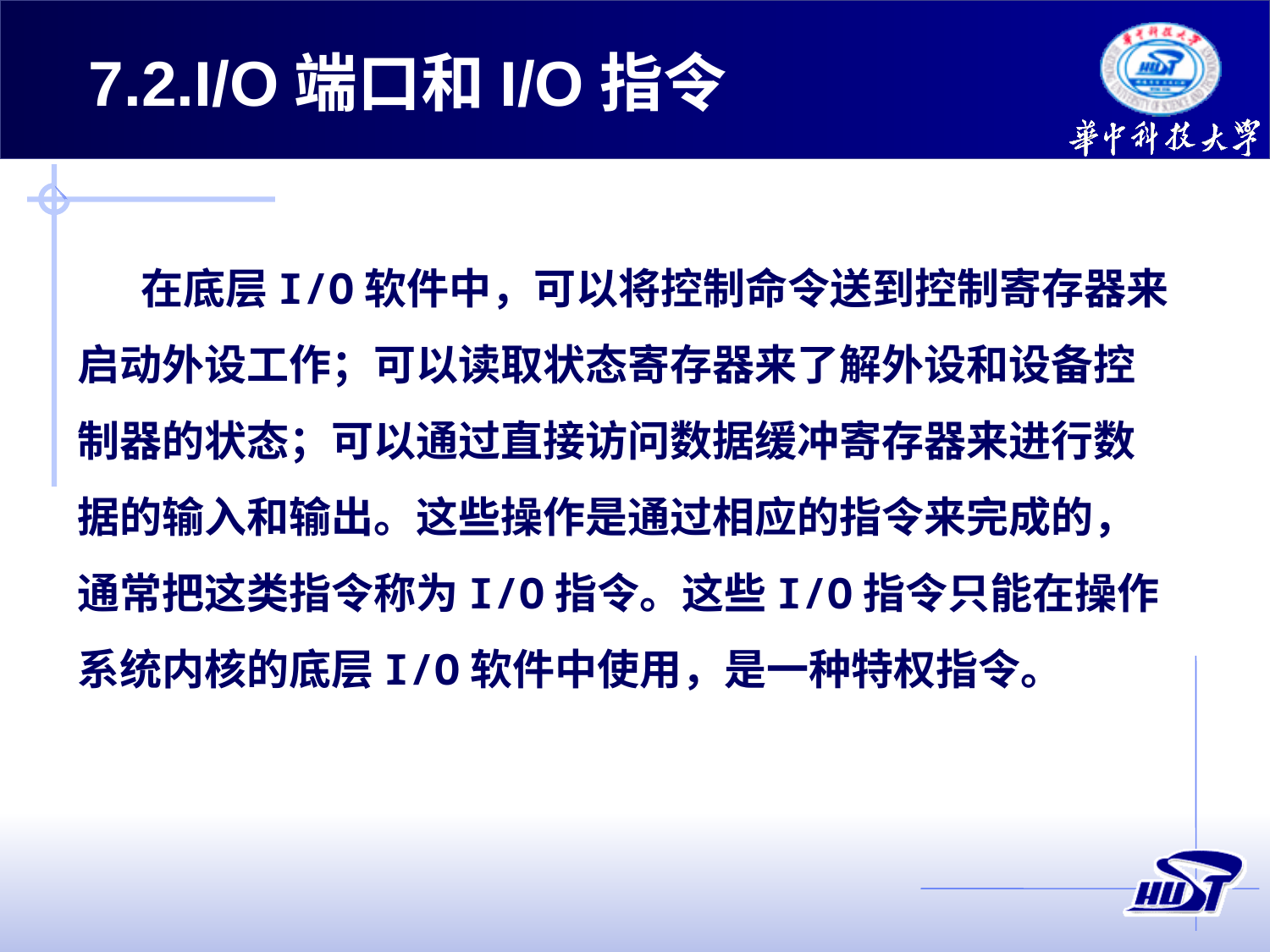

7.2.I/O端口和I/O指令
在底层I/O软件中，可以将控制命令送到控制寄存器来启动外设工作；可以读取状态寄存器来了解外设和设备控制器的状态；可以通过直接访问数据缓冲寄存器来进行数据的输入和输出。这些操作是通过相应的指令来完成的，通常把这类指令称为I/O指令。这些I/O指令只能在操作系统内核的底层I/O软件中使用，是一种特权指令。